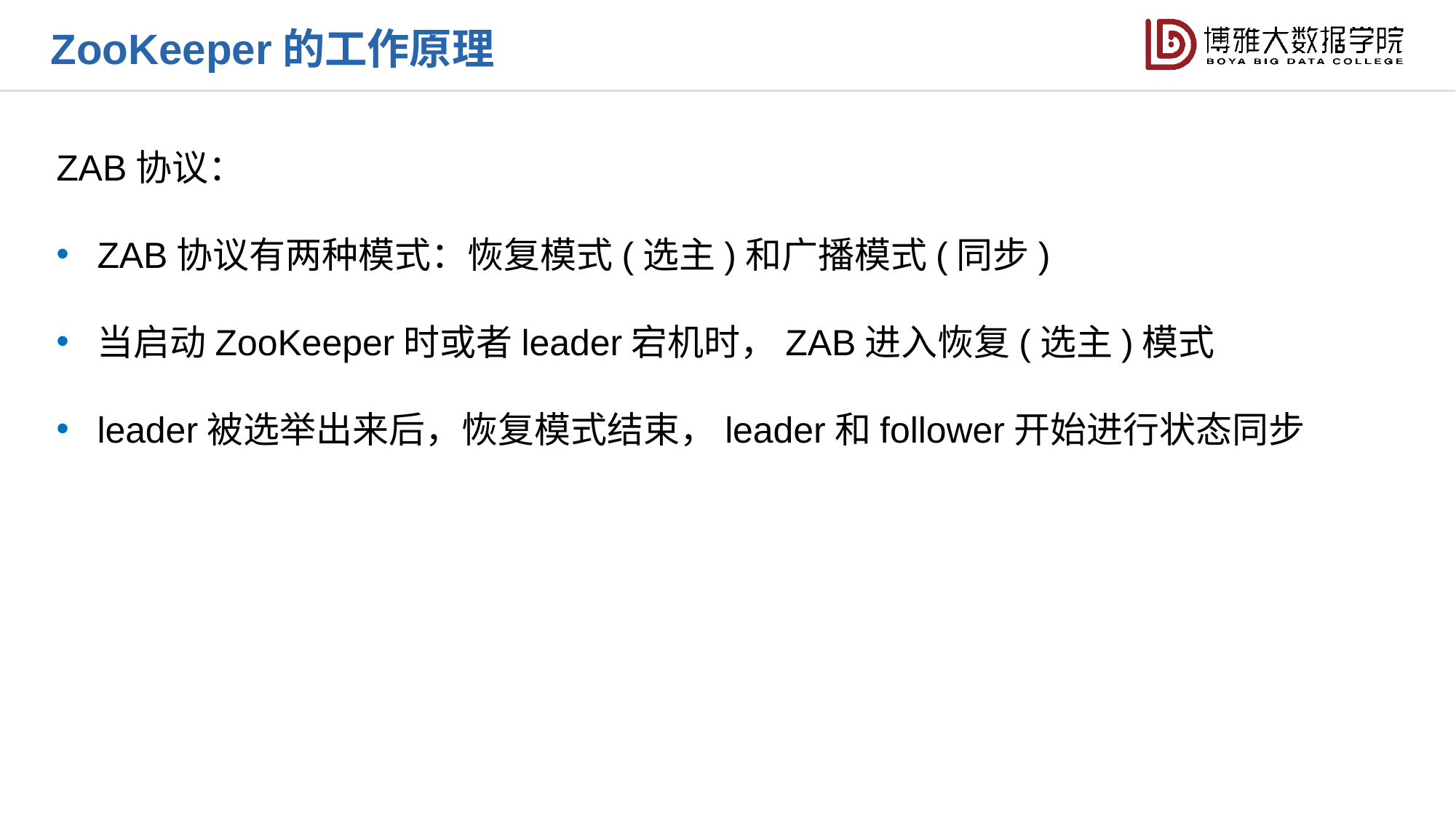

ZooKeeper的工作原理

ZAB协议：

ZAB协议有两种模式：恢复模式(选主)和广播模式(同步)

当启动ZooKeeper时或者leader宕机时，ZAB进入恢复(选主)模式

leader被选举出来后，恢复模式结束，leader和follower开始进行状态同步